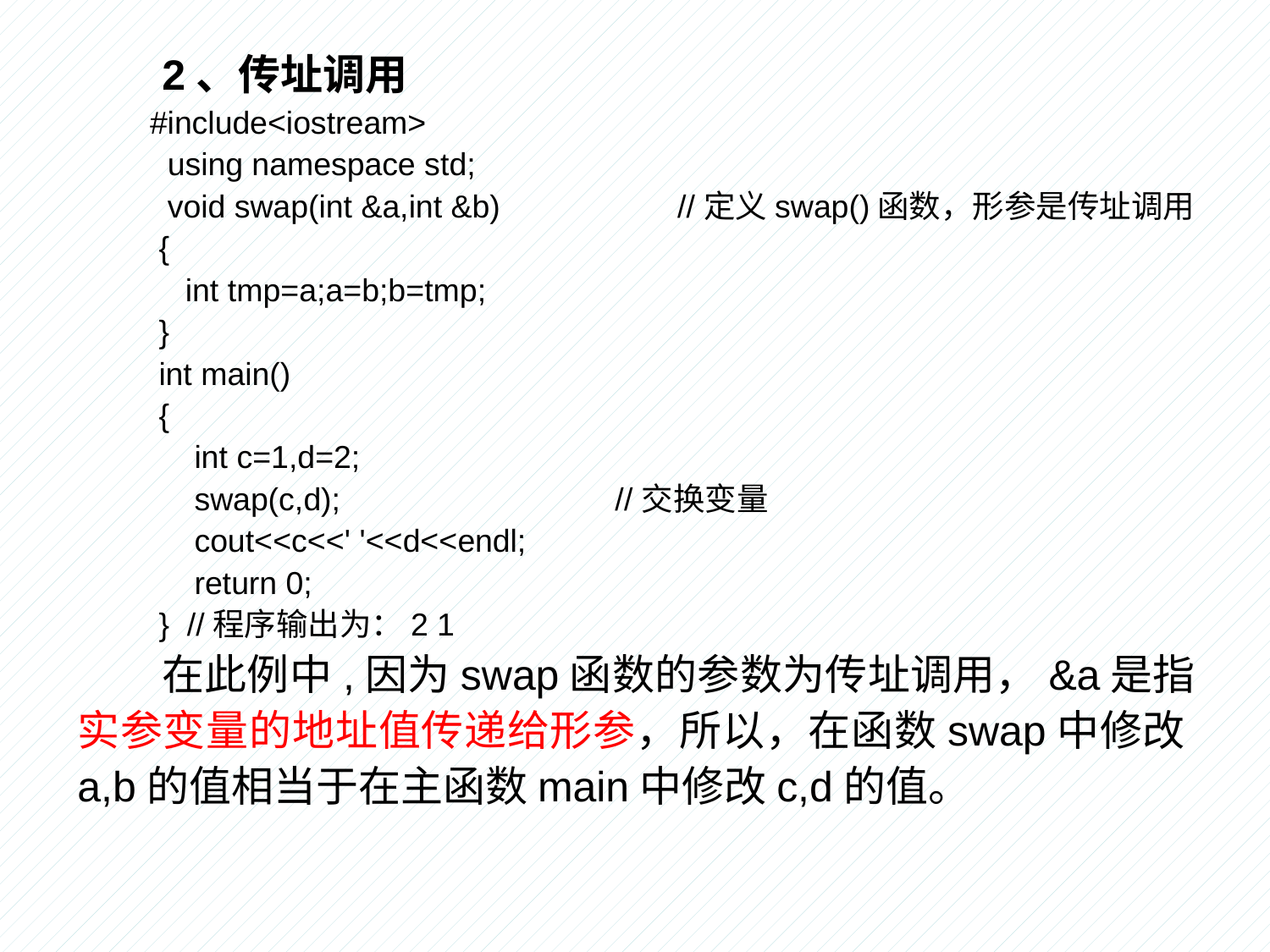

2、传址调用
 #include<iostream>
   using namespace std;
   void swap(int &a,int &b)                    //定义swap()函数，形参是传址调用
  {
     int tmp=a;a=b;b=tmp;
  }
  int main()
  {
      int c=1,d=2;
      swap(c,d);                               //交换变量
      cout<<c<<' '<<d<<endl;
      return 0;
  }  //程序输出为：2 1
在此例中,因为swap函数的参数为传址调用，&a是指实参变量的地址值传递给形参，所以，在函数swap中修改a,b的值相当于在主函数main中修改c,d的值。